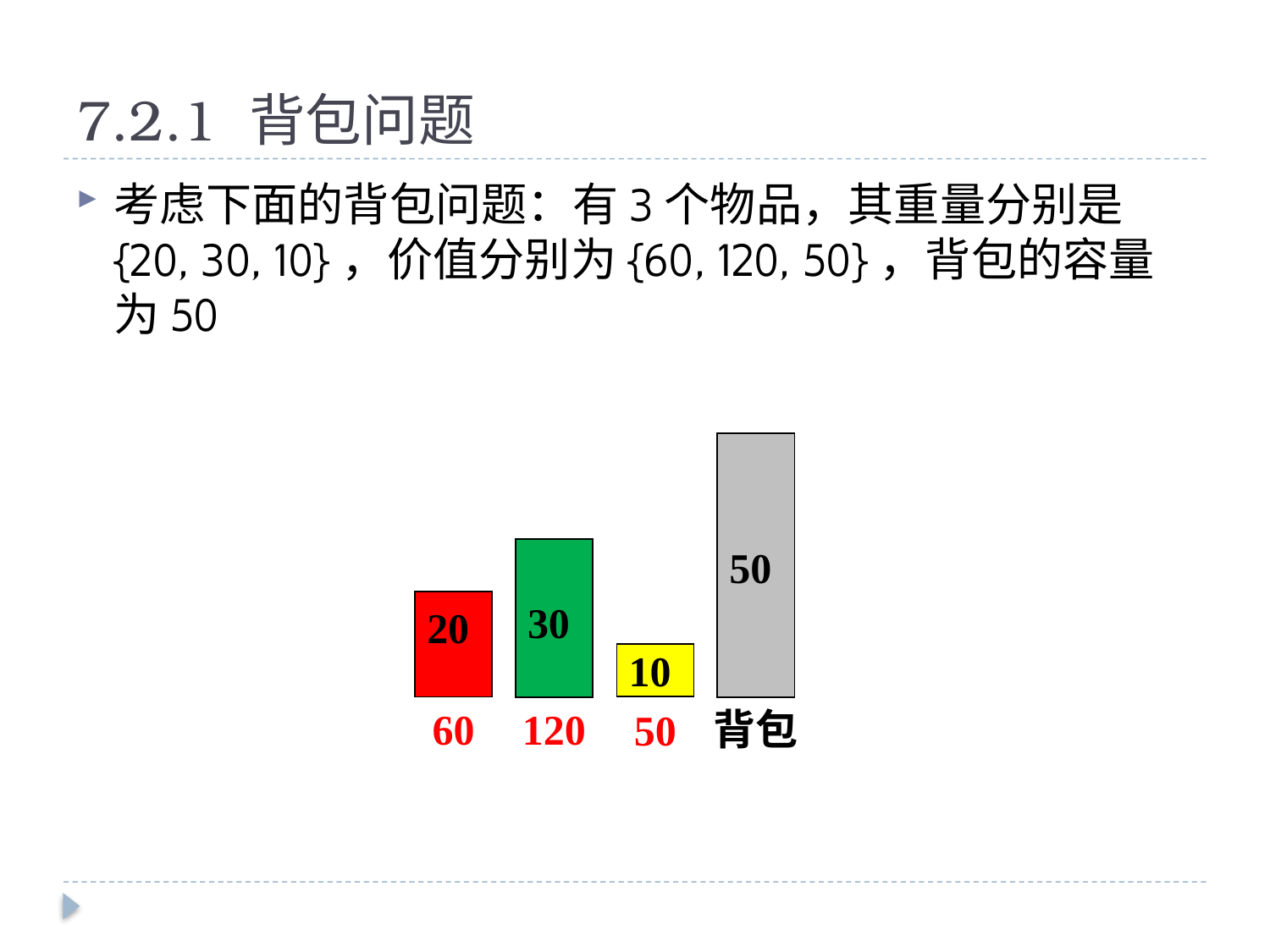

# 7.2.1 背包问题
考虑下面的背包问题：有3个物品，其重量分别是{20, 30, 10}，价值分别为{60, 120, 50}，背包的容量为50

 50

 30
 20
 10
背包
120
60
50